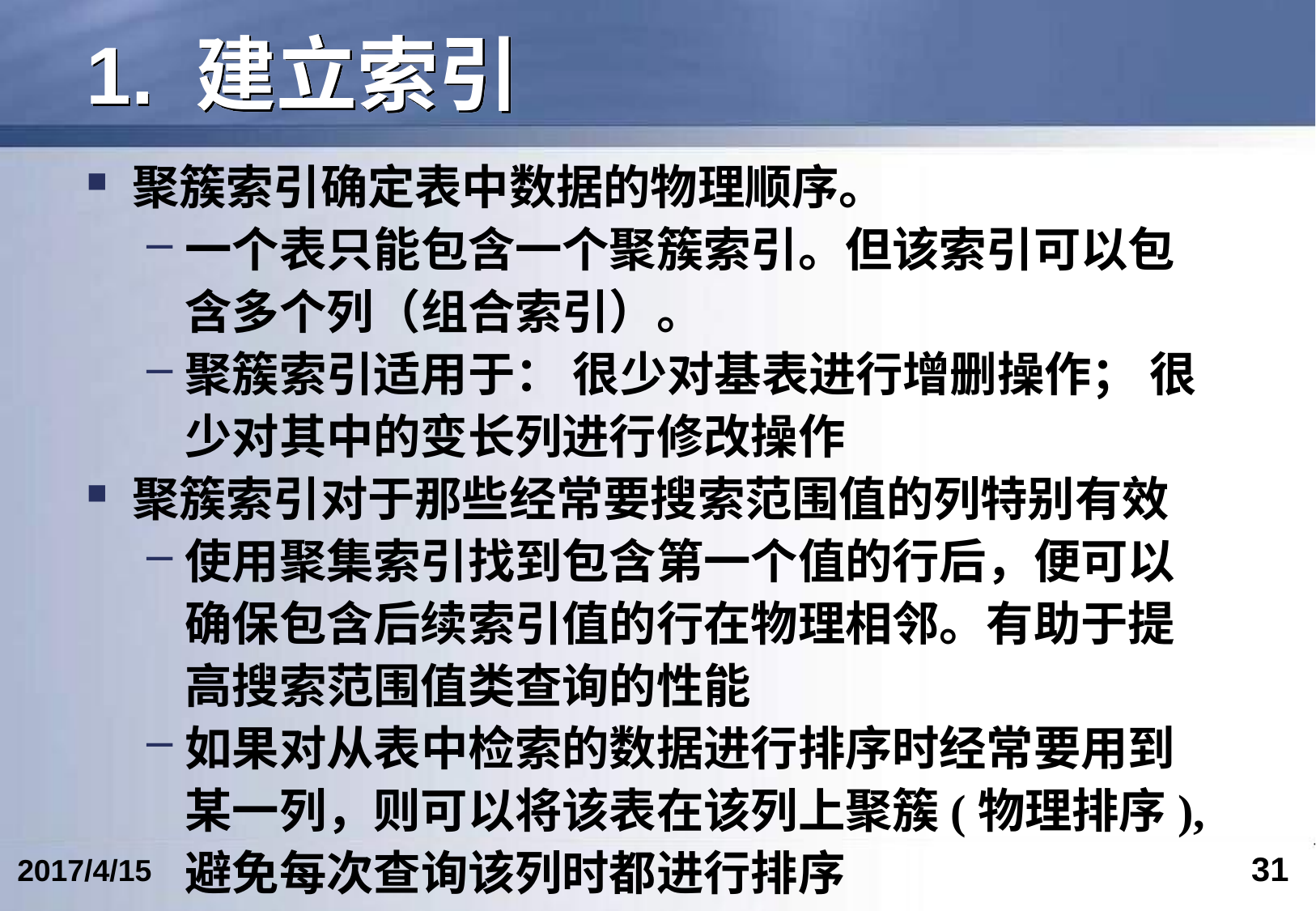

# 1. 建立索引
聚簇索引确定表中数据的物理顺序。
一个表只能包含一个聚簇索引。但该索引可以包含多个列（组合索引）。
聚簇索引适用于： 很少对基表进行增删操作； 很少对其中的变长列进行修改操作
聚簇索引对于那些经常要搜索范围值的列特别有效
使用聚集索引找到包含第一个值的行后，便可以确保包含后续索引值的行在物理相邻。有助于提高搜索范围值类查询的性能
如果对从表中检索的数据进行排序时经常要用到某一列，则可以将该表在该列上聚簇(物理排序),避免每次查询该列时都进行排序
31
2017/4/15